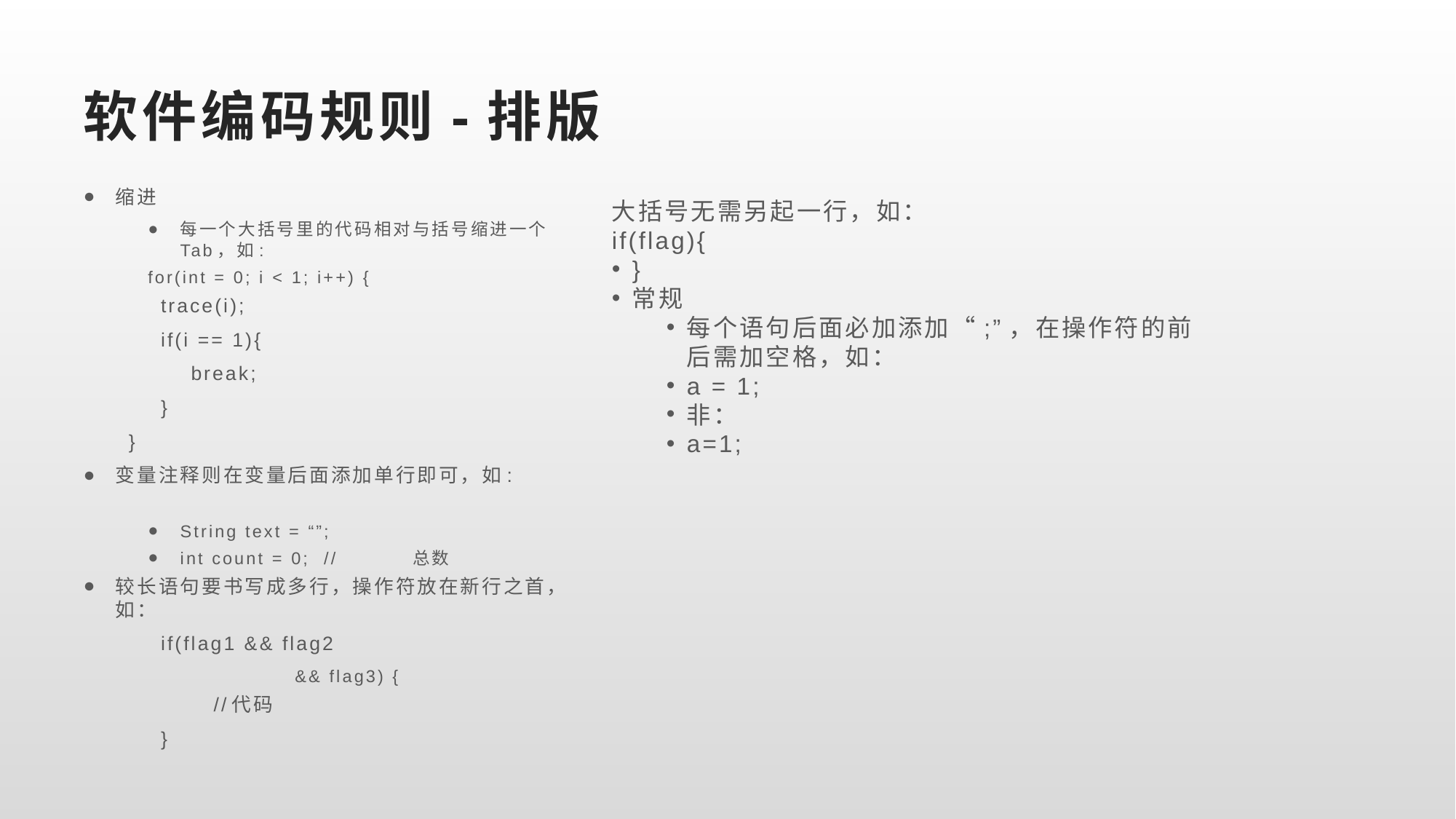

# 软件编码规则-排版

缩进
每一个大括号里的代码相对与括号缩进一个 Tab，如:
for(int = 0; i < 1; i++) {
	trace(i);
	if(i == 1){
	    break;
	}
      }
变量注释则在变量后面添加单行即可，如:
String text = “”;
int count = 0;  //	总数
较长语句要书写成多行，操作符放在新行之首，如：
	if(flag1 && flag2
                     && flag3) {
	       //代码
	}
大括号无需另起一行，如：	   if(flag){	   	 }
常规
每个语句后面必加添加“;”，在操作符的前后需加空格，如：
a = 1;
非：
a=1;